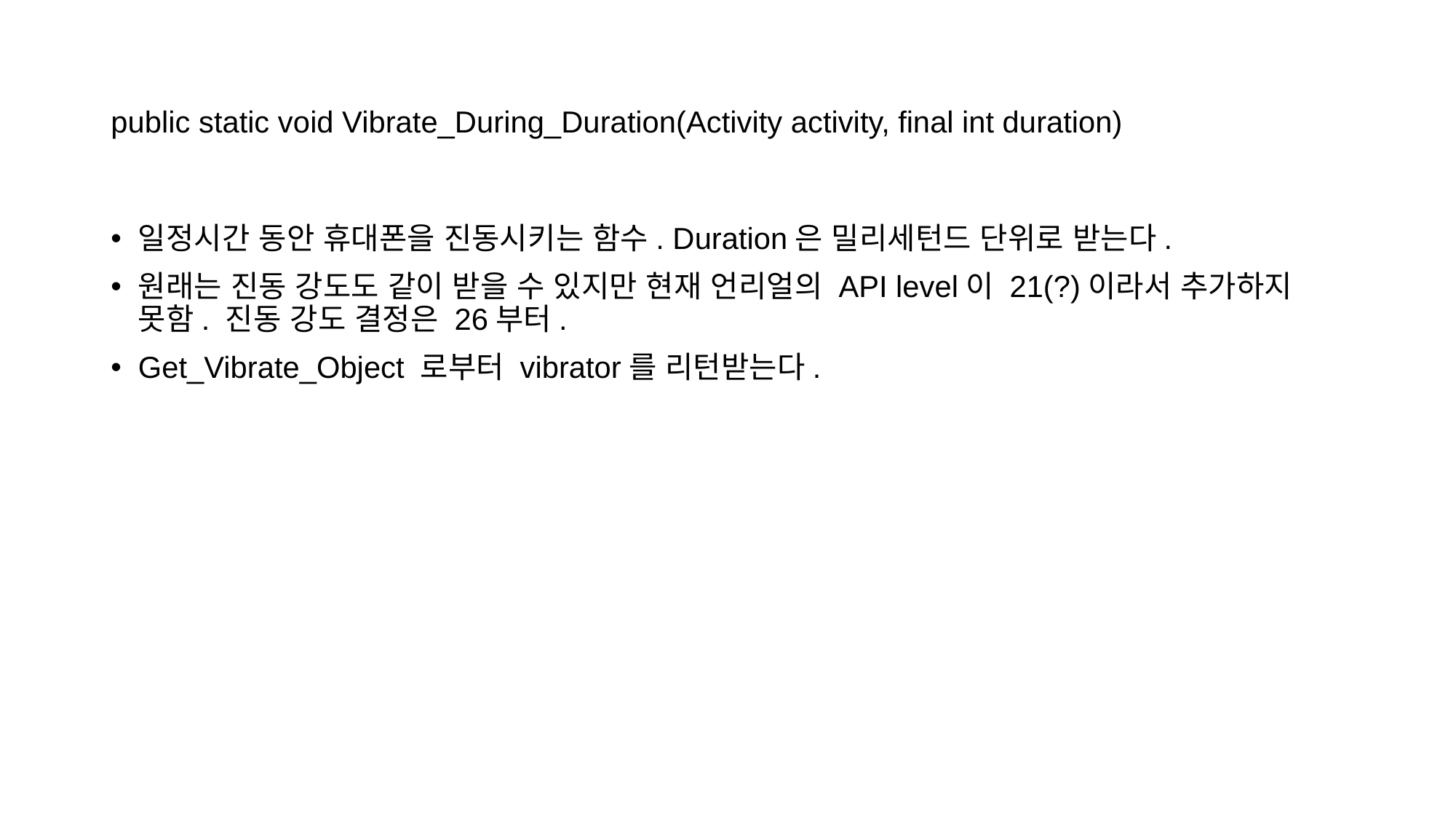

# public static void Vibrate_During_Duration(Activity activity, final int duration)
일정시간 동안 휴대폰을 진동시키는 함수. Duration은 밀리세턴드 단위로 받는다.
원래는 진동 강도도 같이 받을 수 있지만 현재 언리얼의 API level이 21(?)이라서 추가하지 못함. 진동 강도 결정은 26부터.
Get_Vibrate_Object 로부터 vibrator를 리턴받는다.